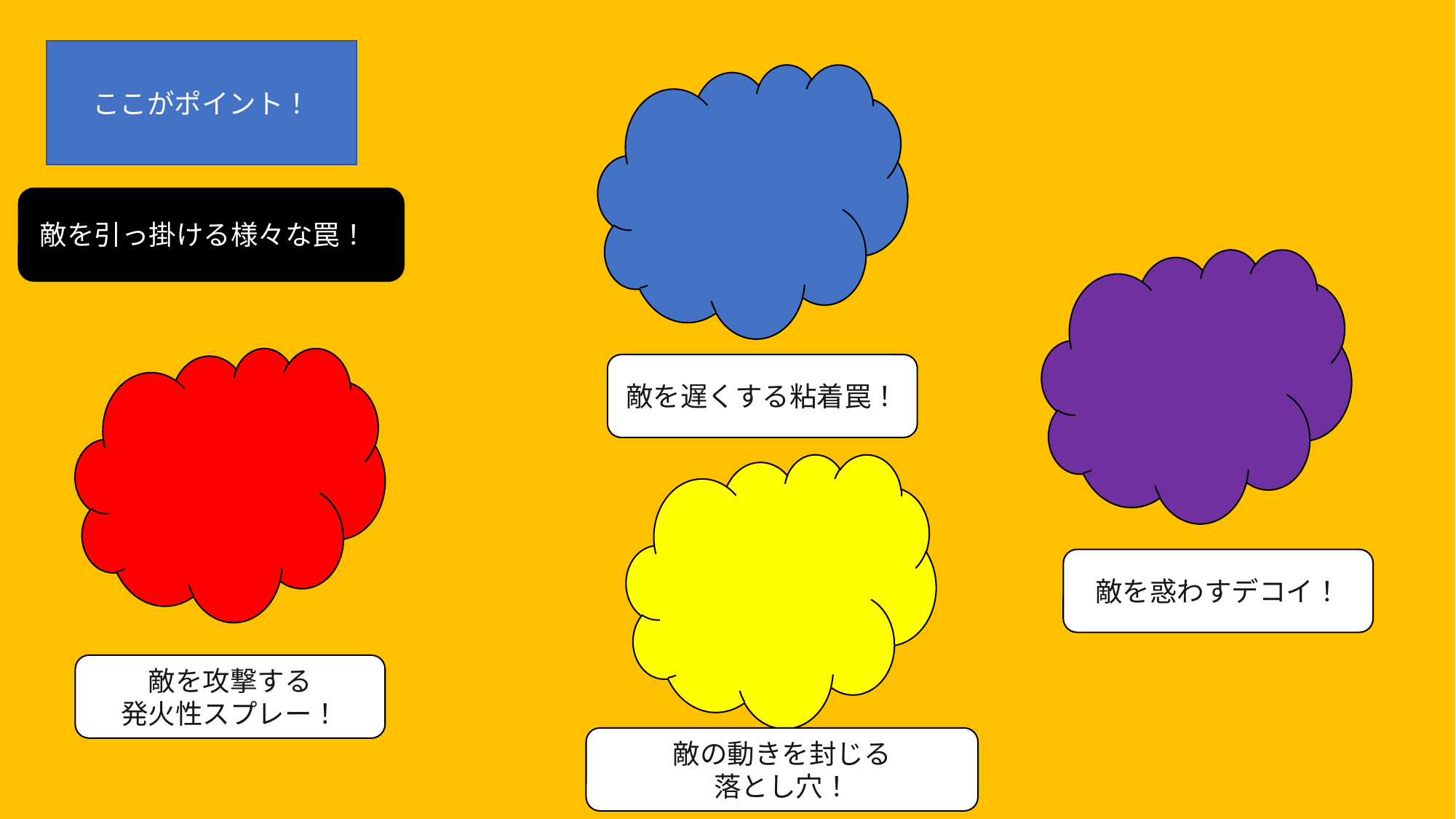

ここがポイント！

敵を引っ掛ける様々な罠！

敵を遅くする粘着罠！

敵を惑わすデコイ！
敵を攻撃する
発火性スプレー！
敵の動きを封じる
落とし穴！